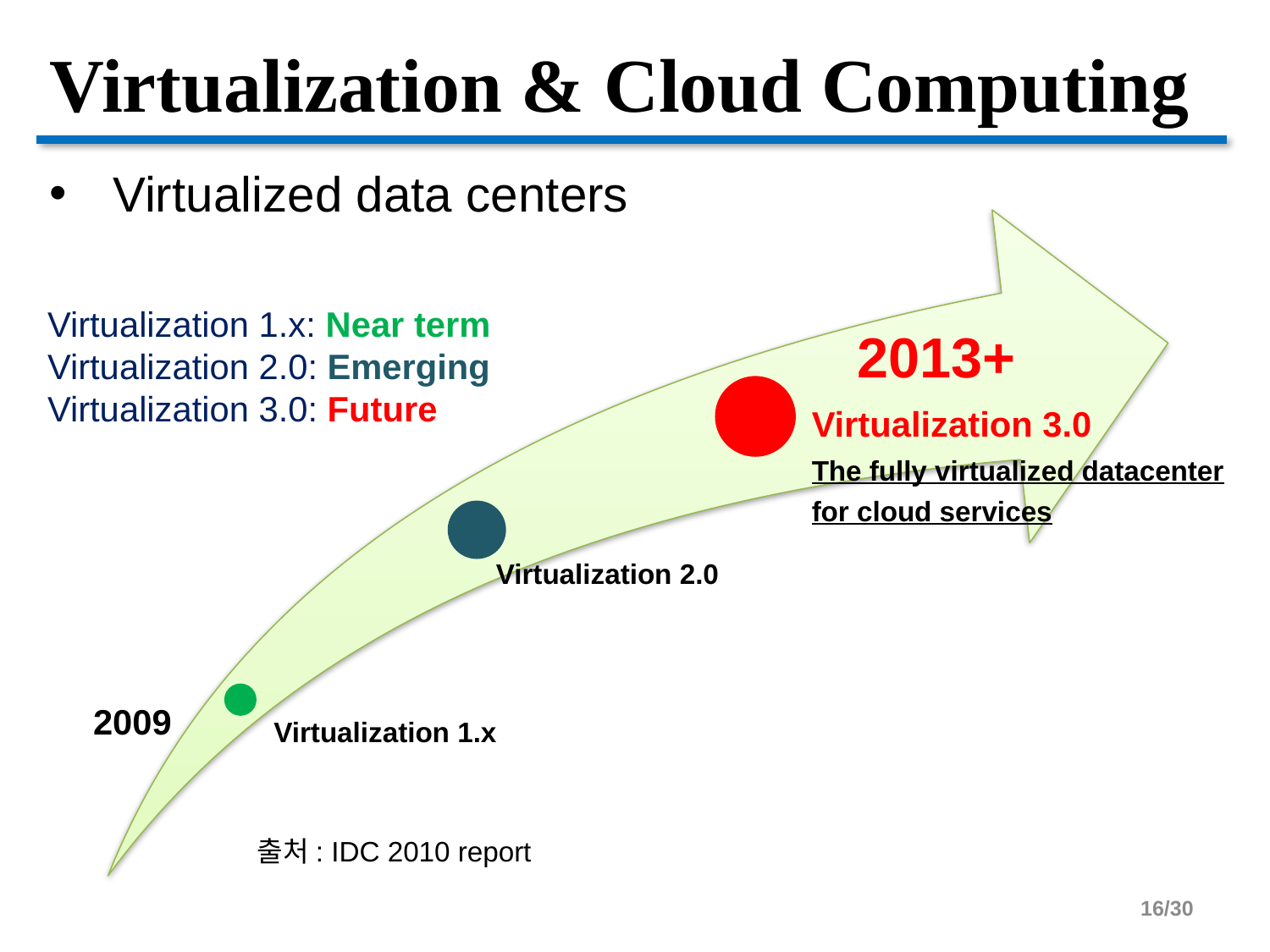

# Virtualization & Cloud Computing
Virtualized data centers

Virtualization 1.x: Near term
Virtualization 2.0: Emerging
Virtualization 3.0: Future
2013+

Virtualization 3.0
The fully virtualized datacenter
for cloud services

Virtualization 2.0

2009

Virtualization 1.x
출처: IDC 2010 report
16/30